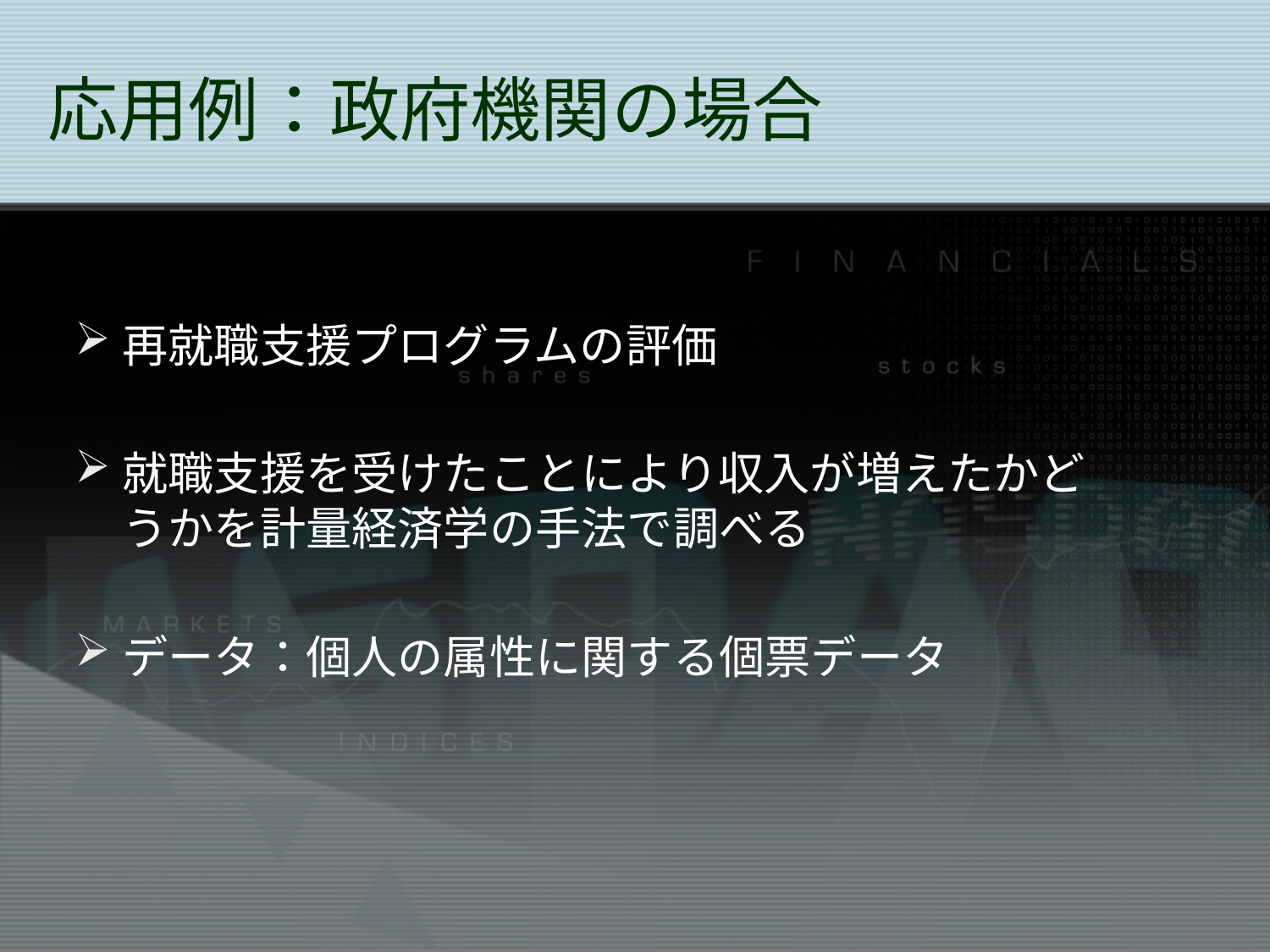

# 応用例：政府機関の場合
再就職支援プログラムの評価

就職支援を受けたことにより収入が増えたかどうかを計量経済学の手法で調べる

データ：個人の属性に関する個票データ